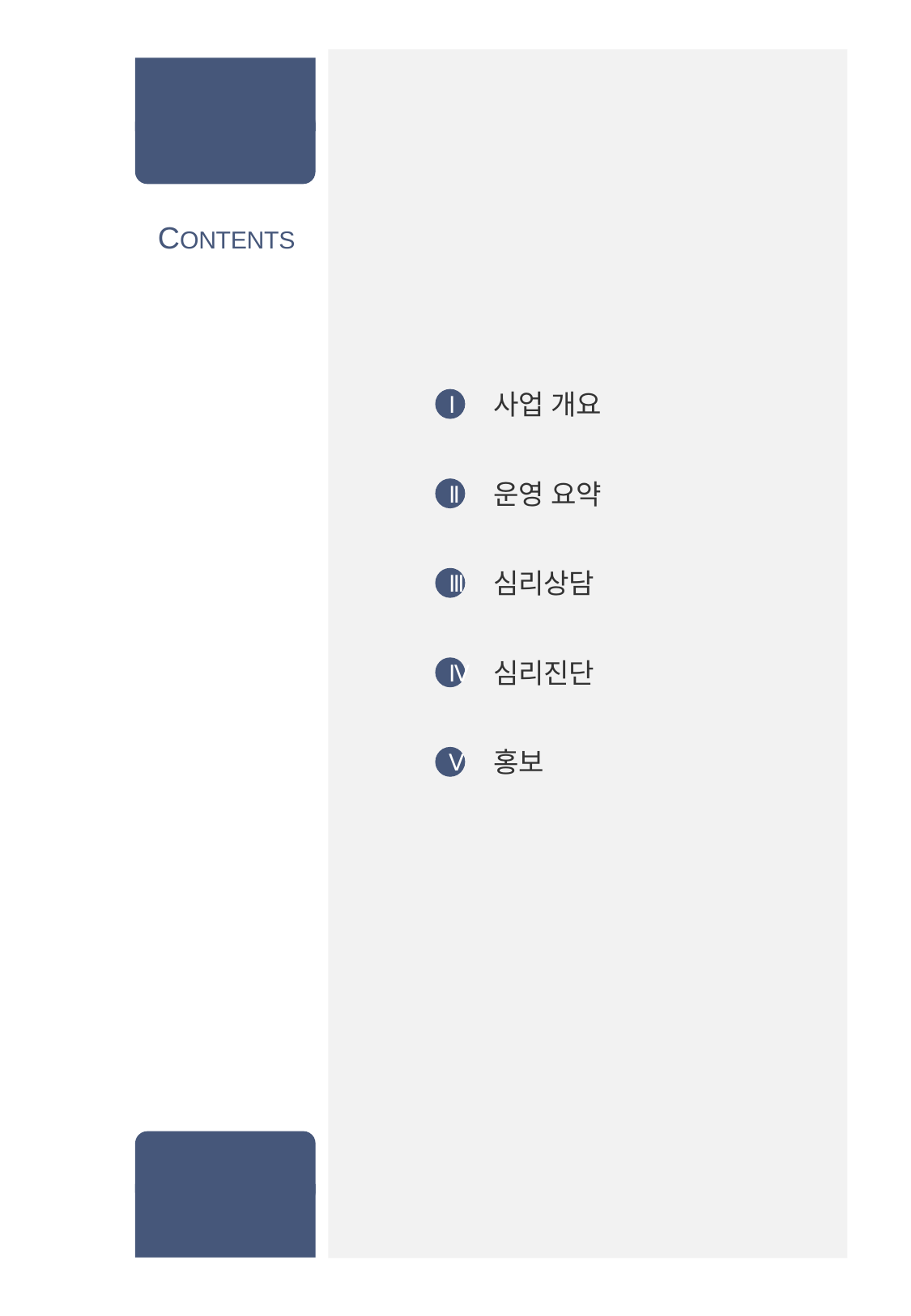

CONTENTS
사업 개요
Ⅰ
운영 요약
Ⅱ
심리상담
Ⅲ
심리진단
Ⅳ
홍보
Ⅴ